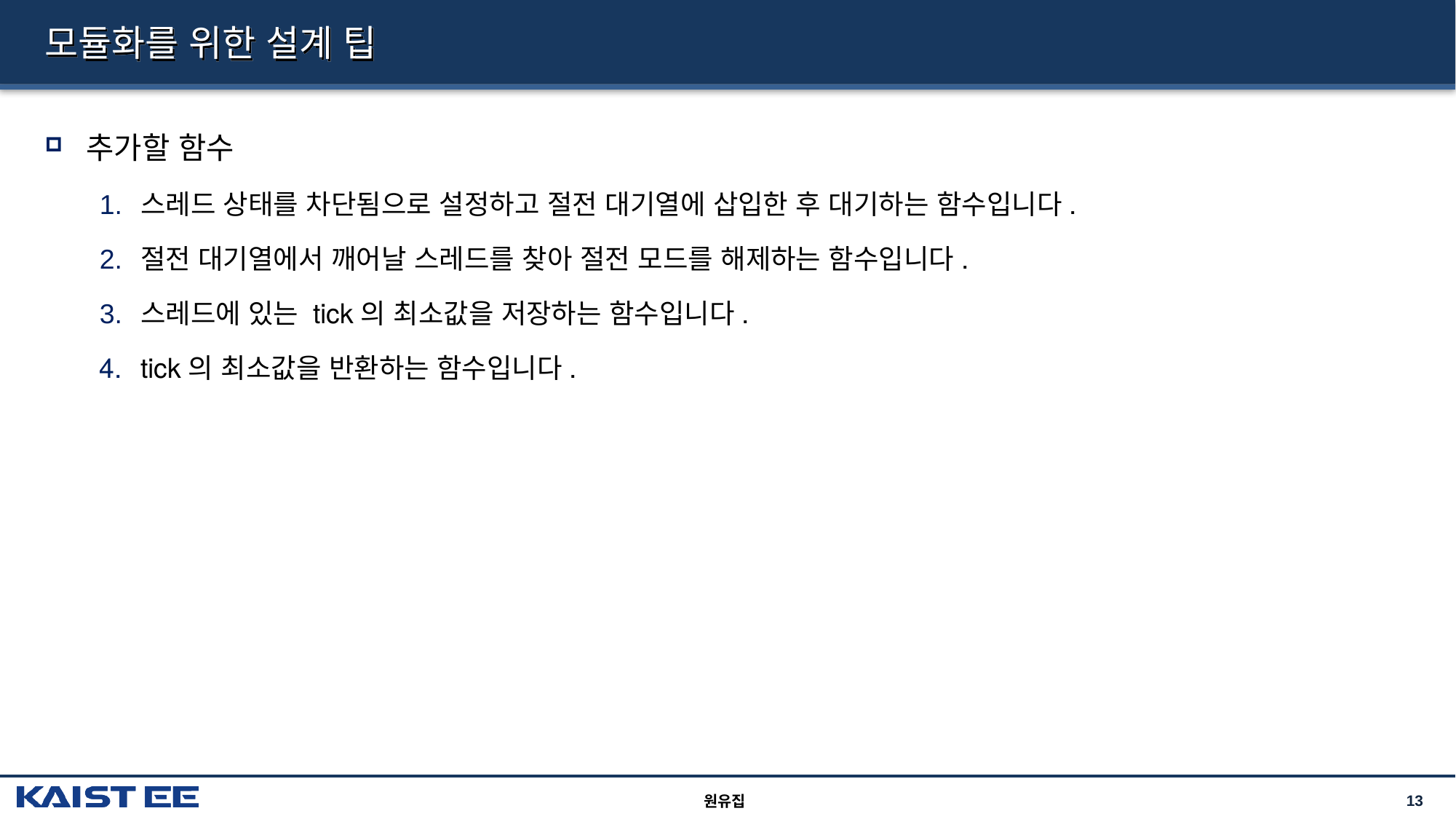

# 모듈화를 위한 설계 팁
추가할 함수
스레드 상태를 차단됨으로 설정하고 절전 대기열에 삽입한 후 대기하는 함수입니다.
절전 대기열에서 깨어날 스레드를 찾아 절전 모드를 해제하는 함수입니다.
스레드에 있는 tick의 최소값을 저장하는 함수입니다.
tick의 최소값을 반환하는 함수입니다.

원유집
13